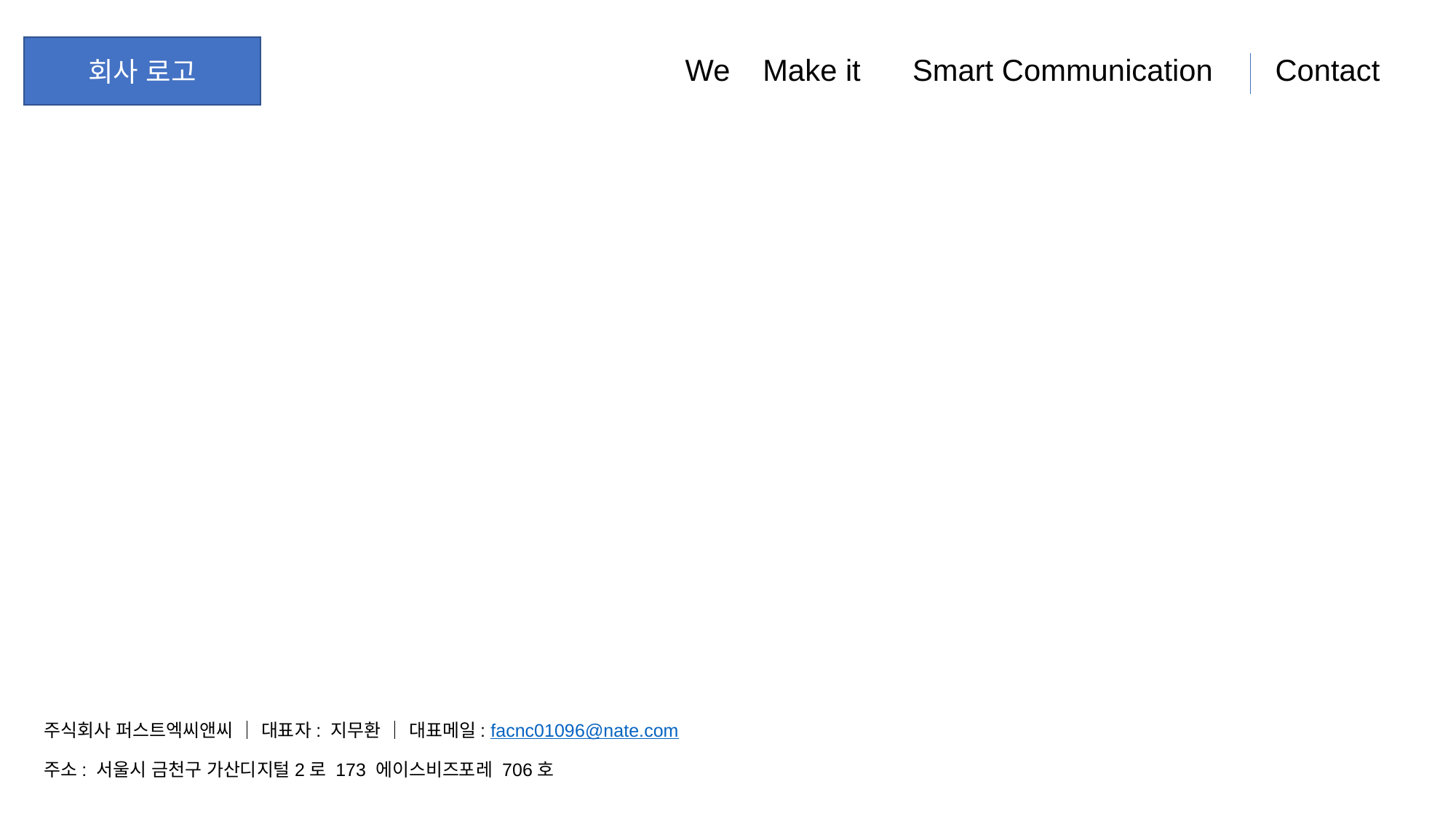

회사 로고
We
# Make it
Smart Communication
Contact
주식회사 퍼스트엑씨앤씨 ｜ 대표자: 지무환 ｜ 대표메일: facnc01096@nate.com

주소: 서울시 금천구 가산디지털2로 173 에이스비즈포레 706호